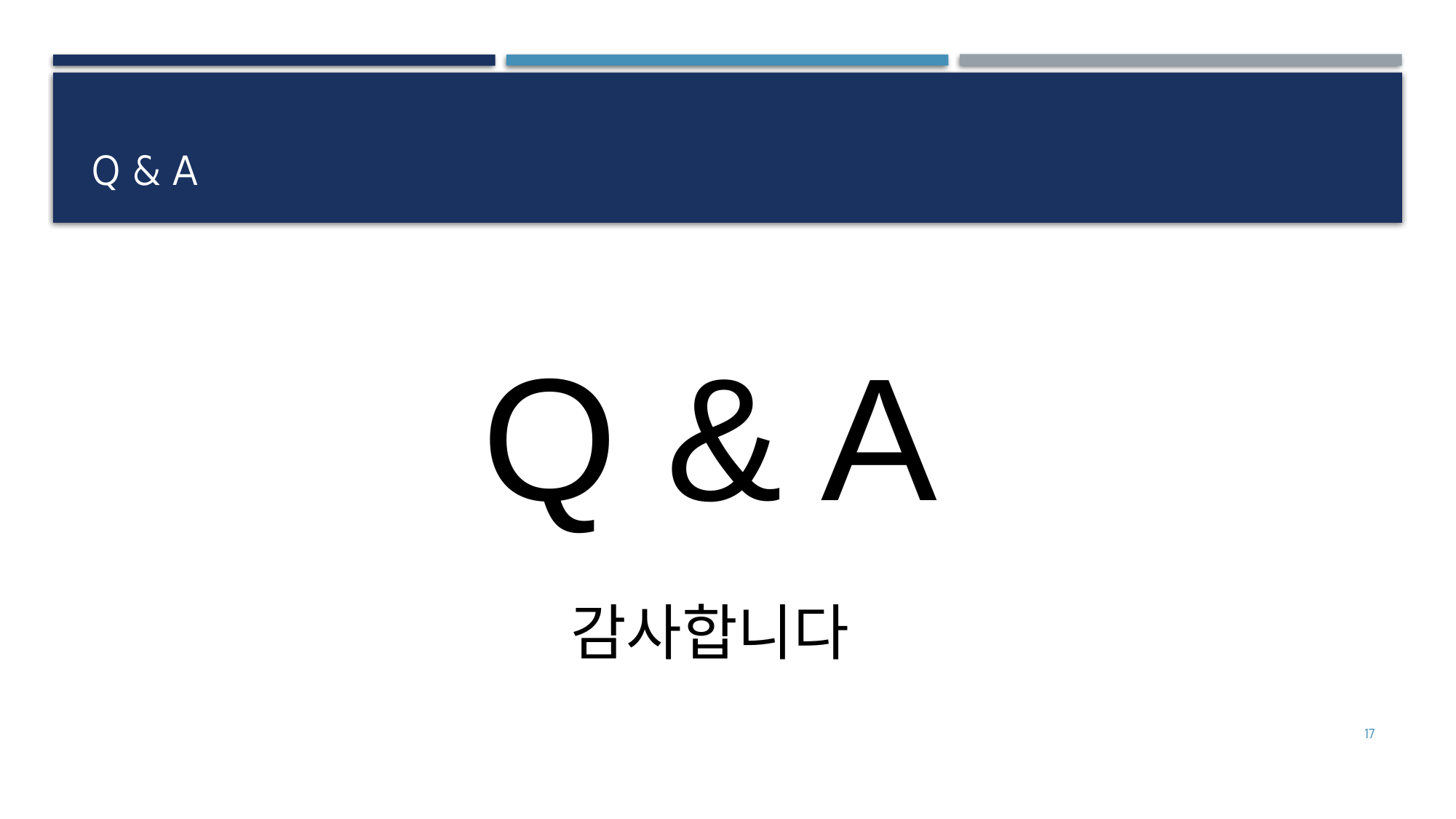

Q & A
Q & A

감사합니다
17